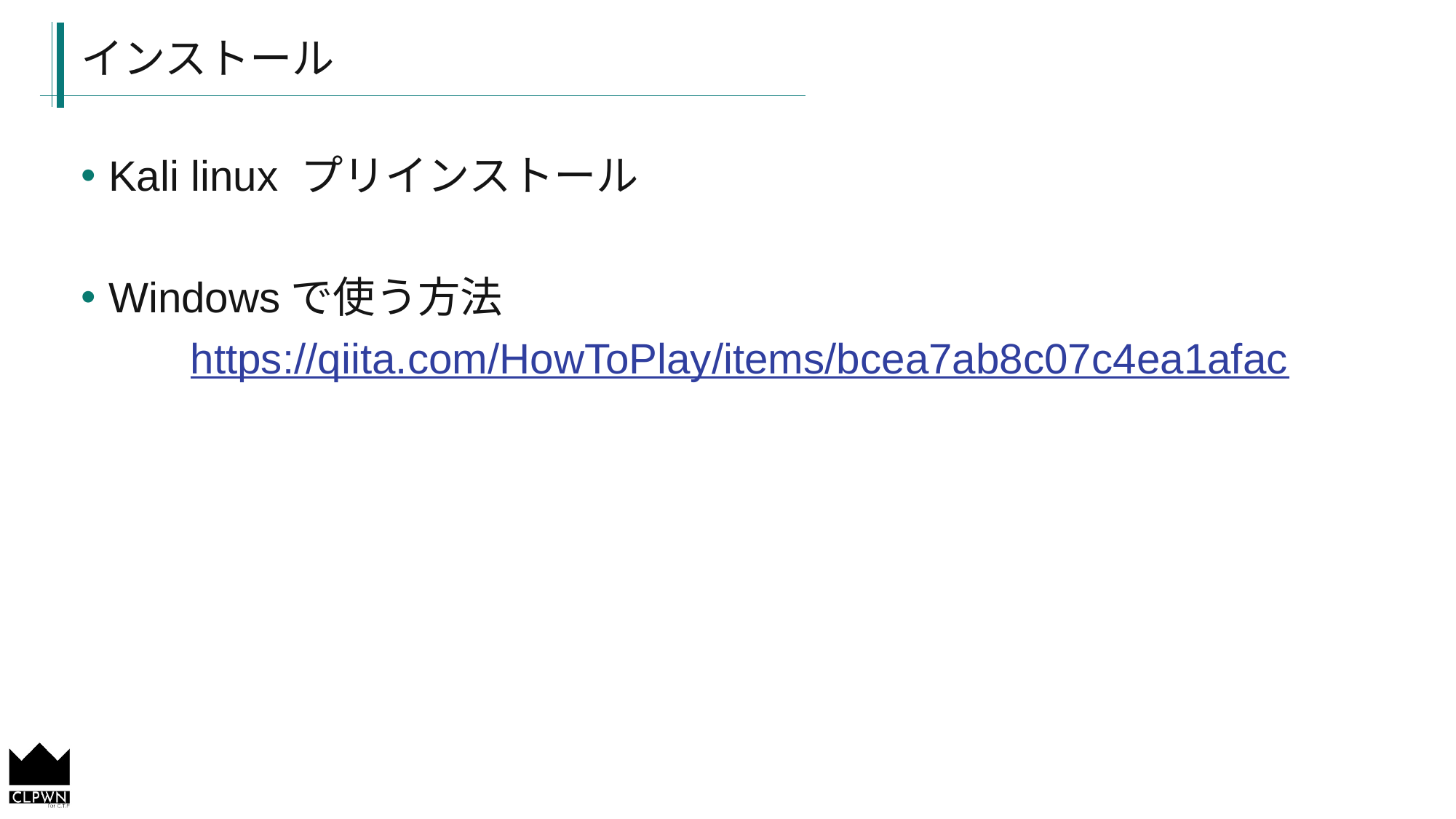

# インストール
Kali linux プリインストール

Windowsで使う方法
	https://qiita.com/HowToPlay/items/bcea7ab8c07c4ea1afac